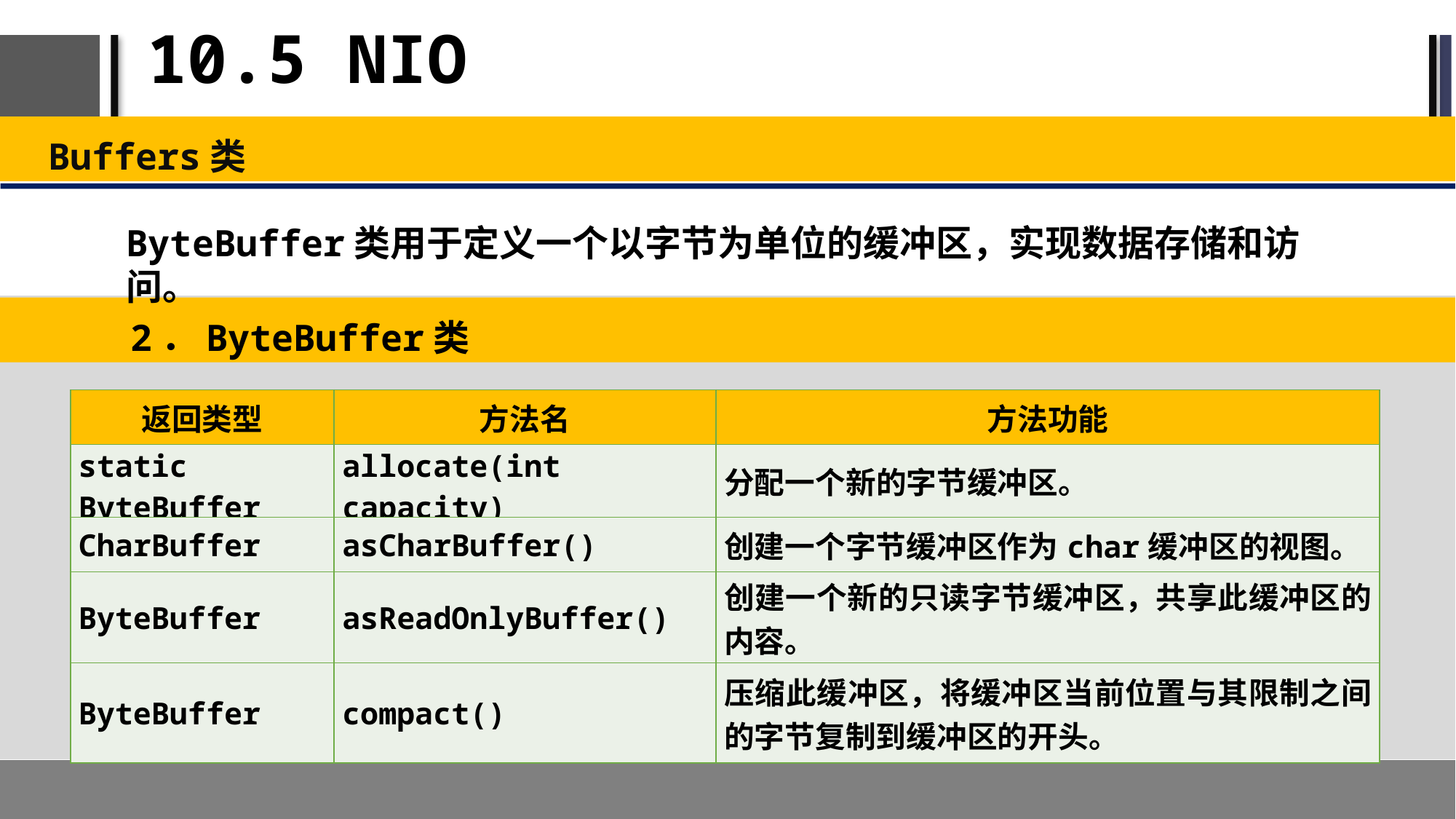

# 10.5 NIO

Buffers类

ByteBuffer类用于定义一个以字节为单位的缓冲区，实现数据存储和访问。

2．ByteBuffer类
| 返回类型 | 方法名 | 方法功能 |
| --- | --- | --- |
| static ByteBuffer | allocate(int capacity) | 分配一个新的字节缓冲区。 |
| CharBuffer | asCharBuffer() | 创建一个字节缓冲区作为char缓冲区的视图。 |
| ByteBuffer | asReadOnlyBuffer() | 创建一个新的只读字节缓冲区，共享此缓冲区的内容。 |
| ByteBuffer | compact() | 压缩此缓冲区，将缓冲区当前位置与其限制之间的字节复制到缓冲区的开头。 |